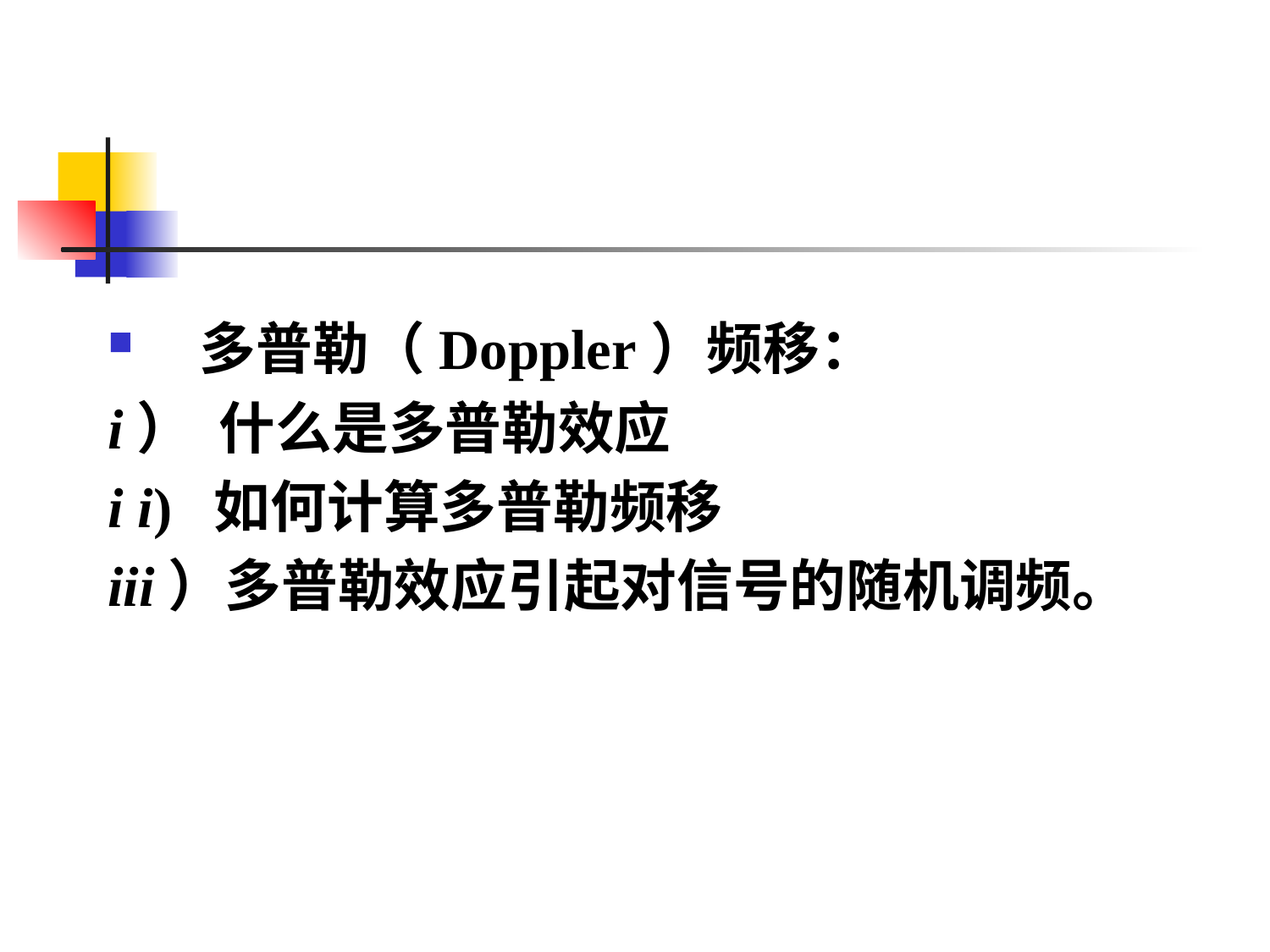

#
多普勒（Doppler）频移：
i）  什么是多普勒效应
i i)  如何计算多普勒频移
iii）多普勒效应引起对信号的随机调频。